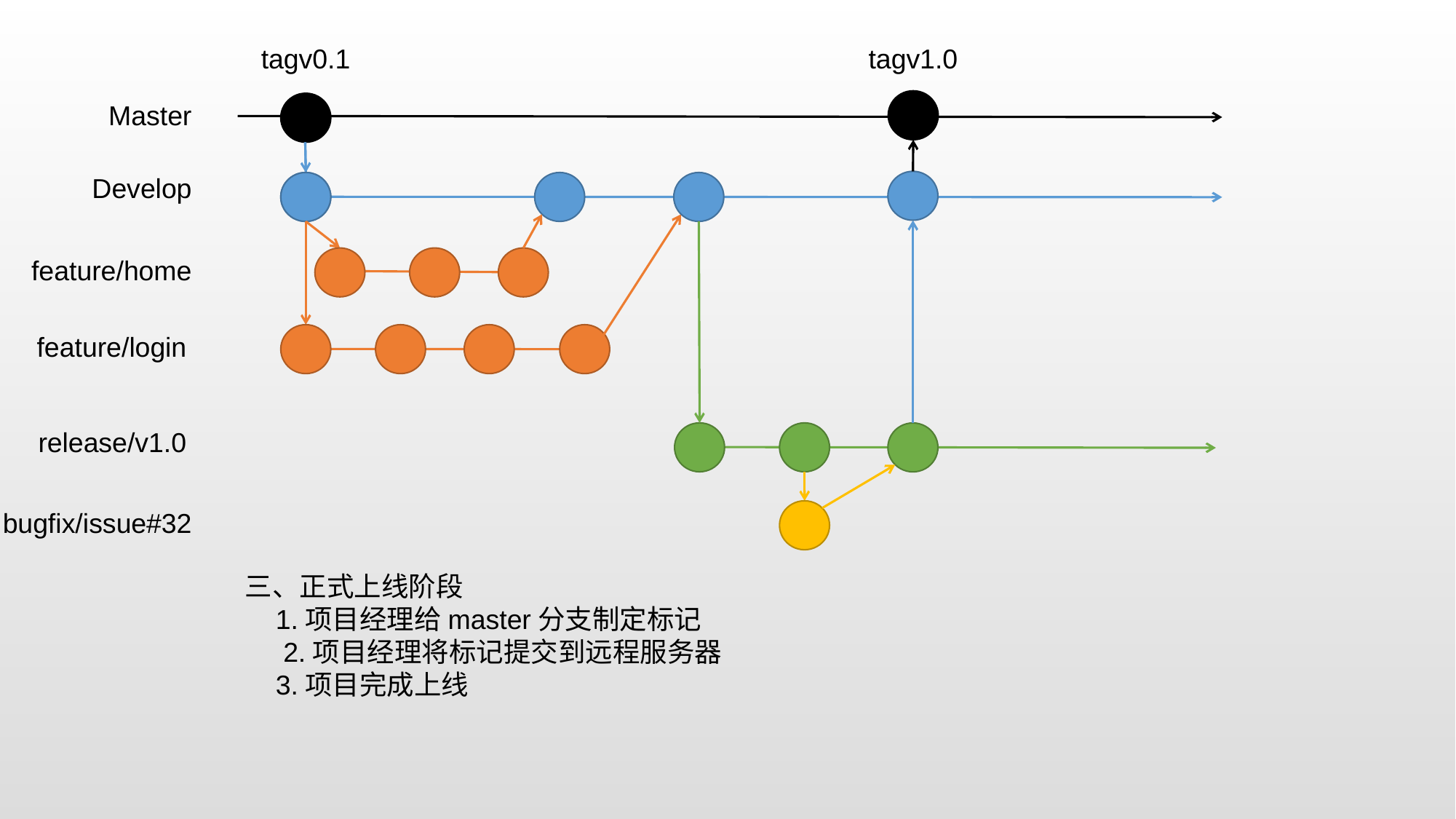

tagv0.1
tagv1.0

Master

Develop

feature/home

feature/login

release/v1.0

bugfix/issue#32

三、正式上线阶段
    1.项目经理给master分支制定标记
     2.项目经理将标记提交到远程服务器
    3.项目完成上线